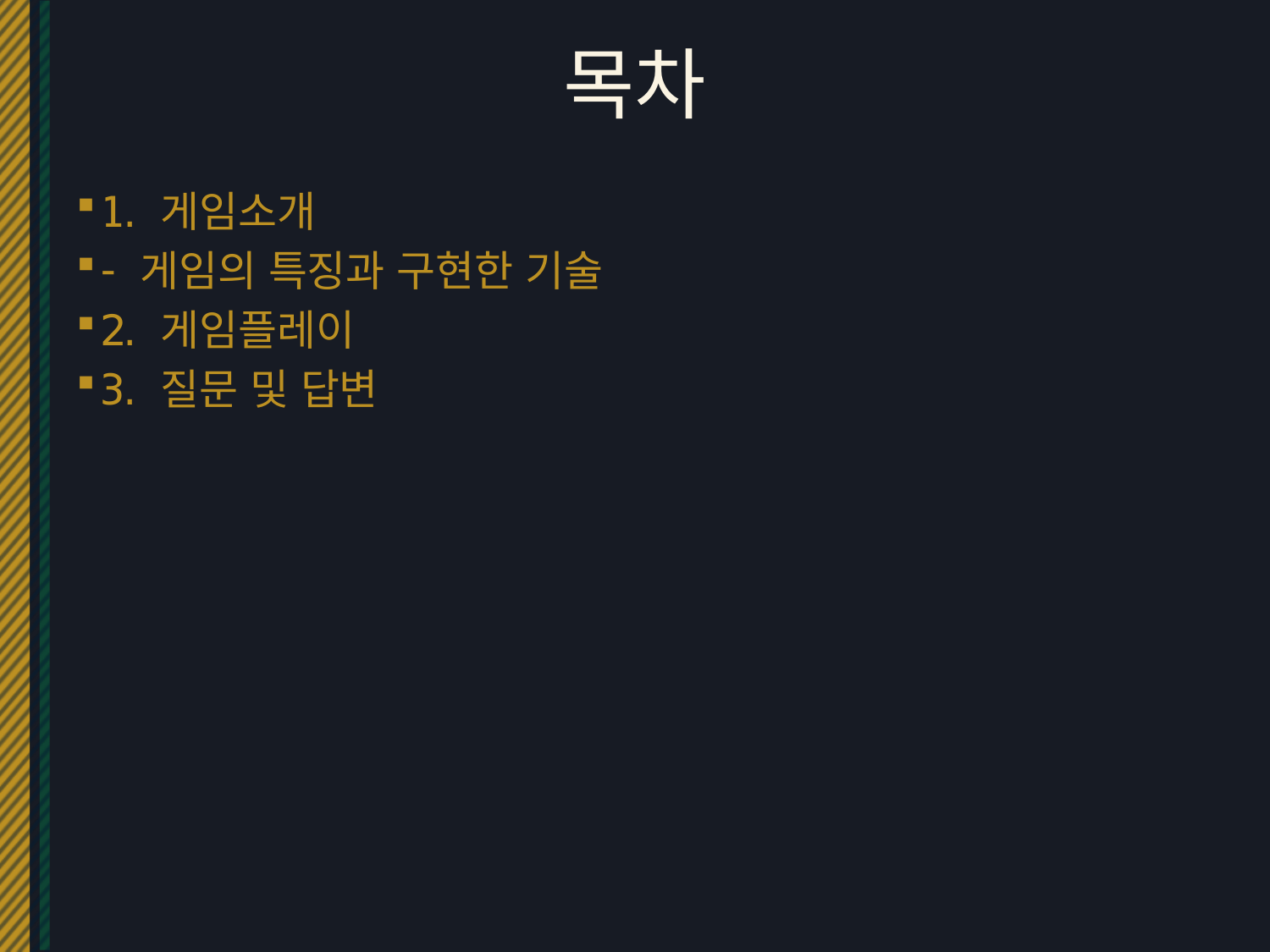

# 목차
1. 게임소개
- 게임의 특징과 구현한 기술
2. 게임플레이
3. 질문 및 답변